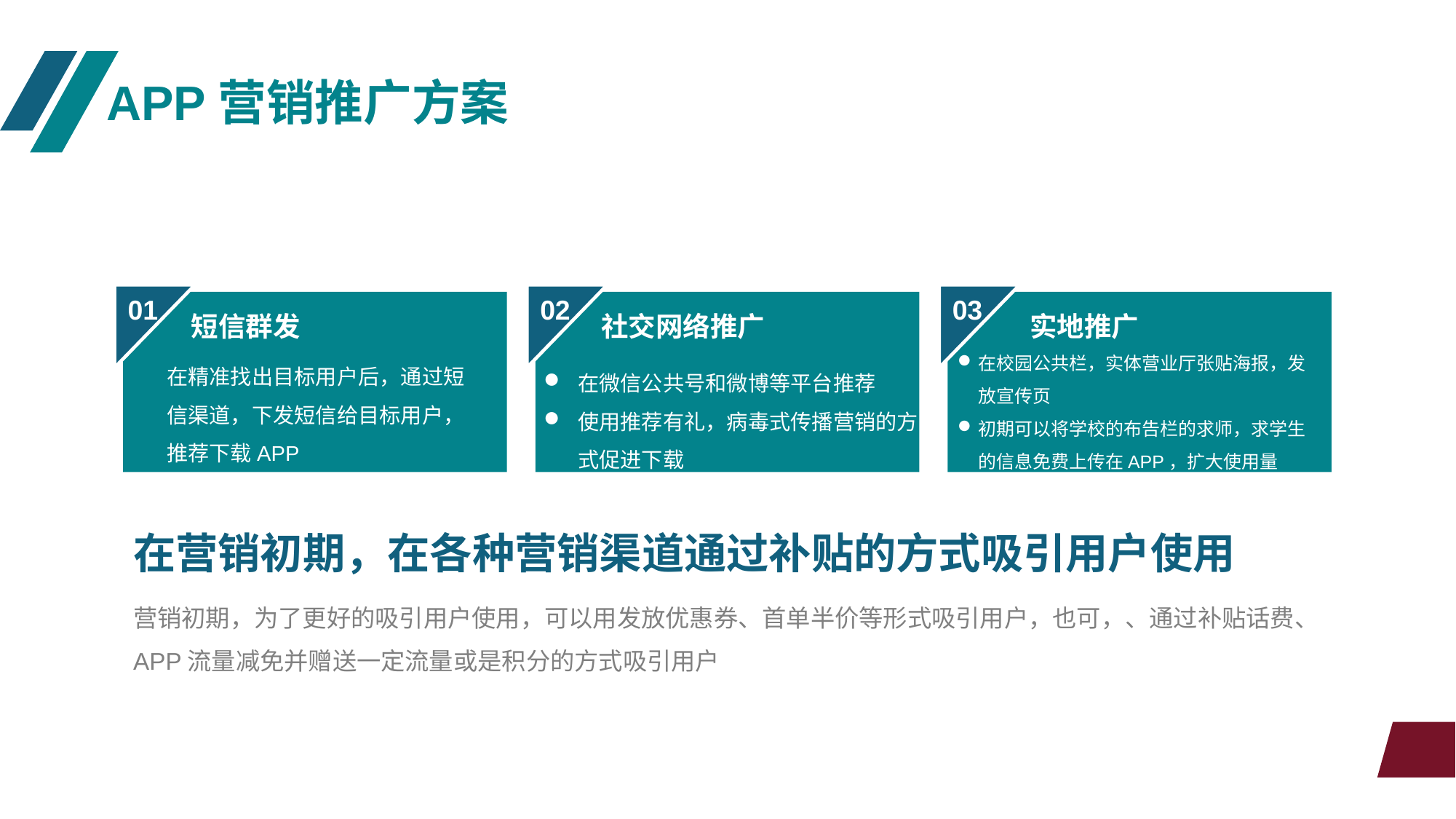

APP营销推广方案

01
02
03

社交网络推广
实地推广
短信群发
在校园公共栏，实体营业厅张贴海报，发放宣传页
初期可以将学校的布告栏的求师，求学生的信息免费上传在APP，扩大使用量
在精准找出目标用户后，通过短信渠道，下发短信给目标用户，推荐下载APP
在微信公共号和微博等平台推荐
使用推荐有礼，病毒式传播营销的方式促进下载
在营销初期，在各种营销渠道通过补贴的方式吸引用户使用
营销初期，为了更好的吸引用户使用，可以用发放优惠券、首单半价等形式吸引用户，也可，、通过补贴话费、APP流量减免并赠送一定流量或是积分的方式吸引用户

14